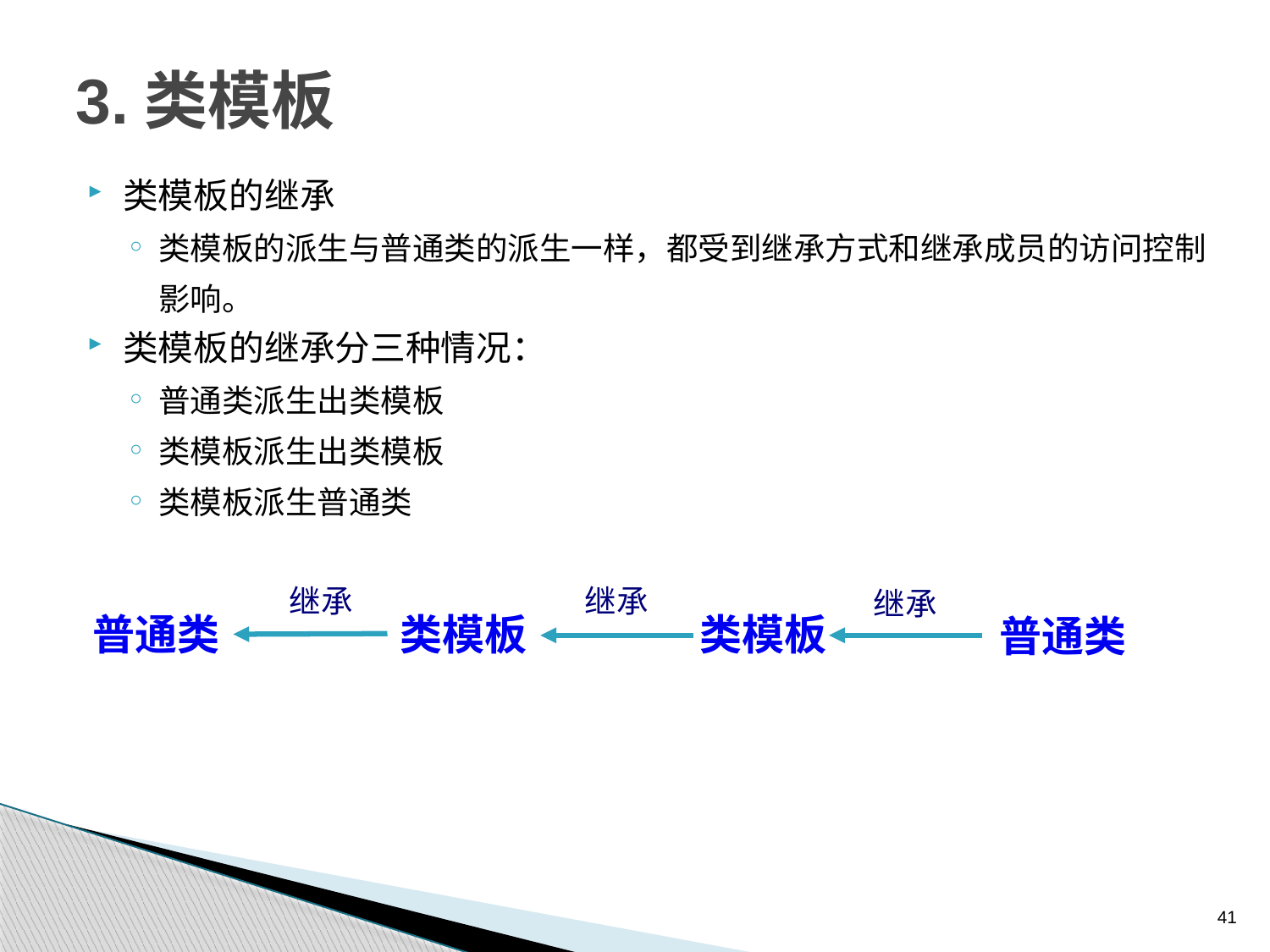

# 3.类模板
类模板的继承
类模板的派生与普通类的派生一样，都受到继承方式和继承成员的访问控制影响。
类模板的继承分三种情况：
普通类派生出类模板
类模板派生出类模板
类模板派生普通类
继承
继承
继承
普通类
类模板
类模板
普通类
41